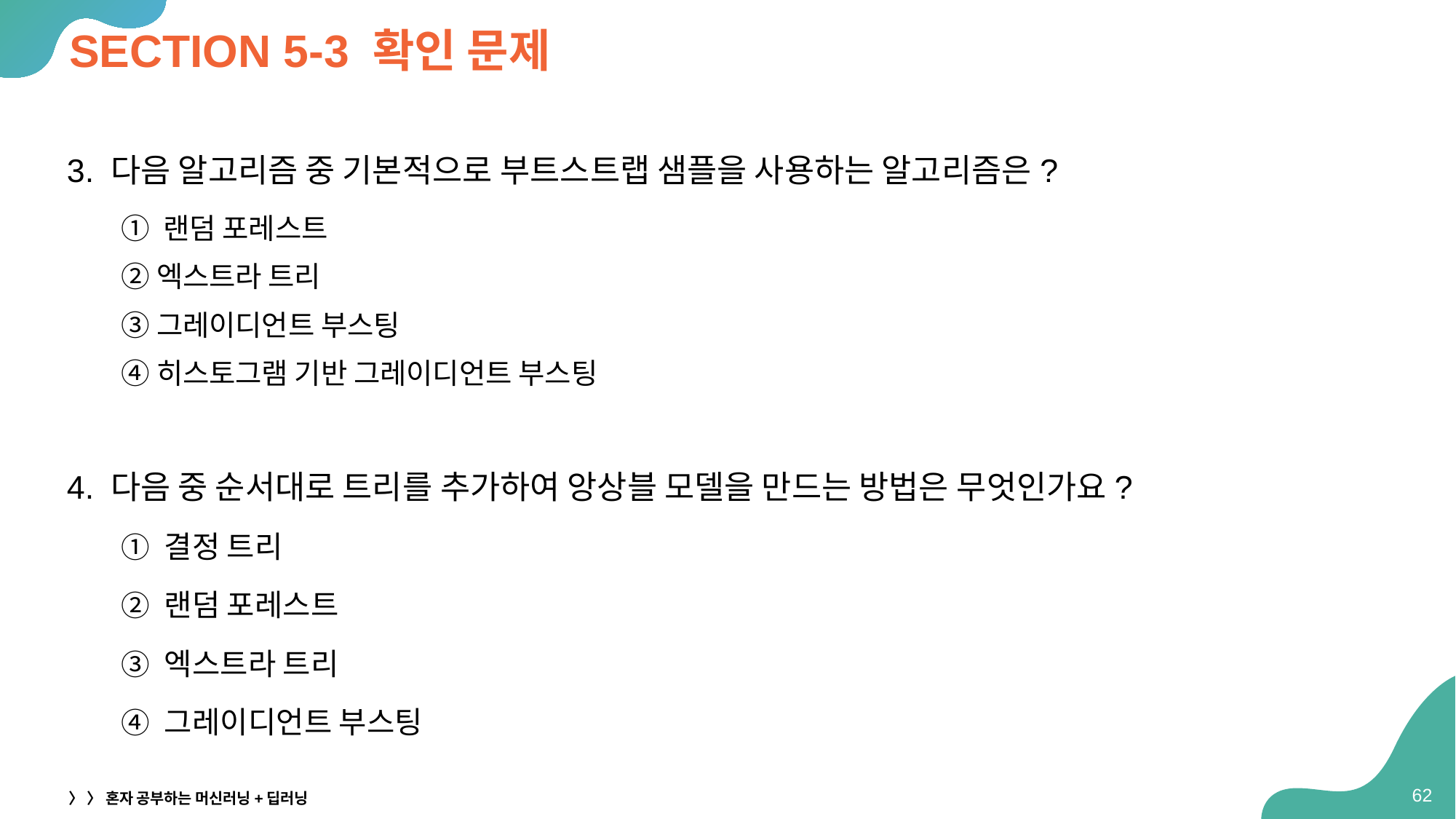

# SECTION 5-3 확인 문제
3. 다음 알고리즘 중 기본적으로 부트스트랩 샘플을 사용하는 알고리즘은?
① 랜덤 포레스트
② 엑스트라 트리
③ 그레이디언트 부스팅
④ 히스토그램 기반 그레이디언트 부스팅

4. 다음 중 순서대로 트리를 추가하여 앙상블 모델을 만드는 방법은 무엇인가요?
① 결정 트리
② 랜덤 포레스트
③ 엑스트라 트리
④ 그레이디언트 부스팅

62
〉 〉 혼자 공부하는 머신러닝+딥러닝